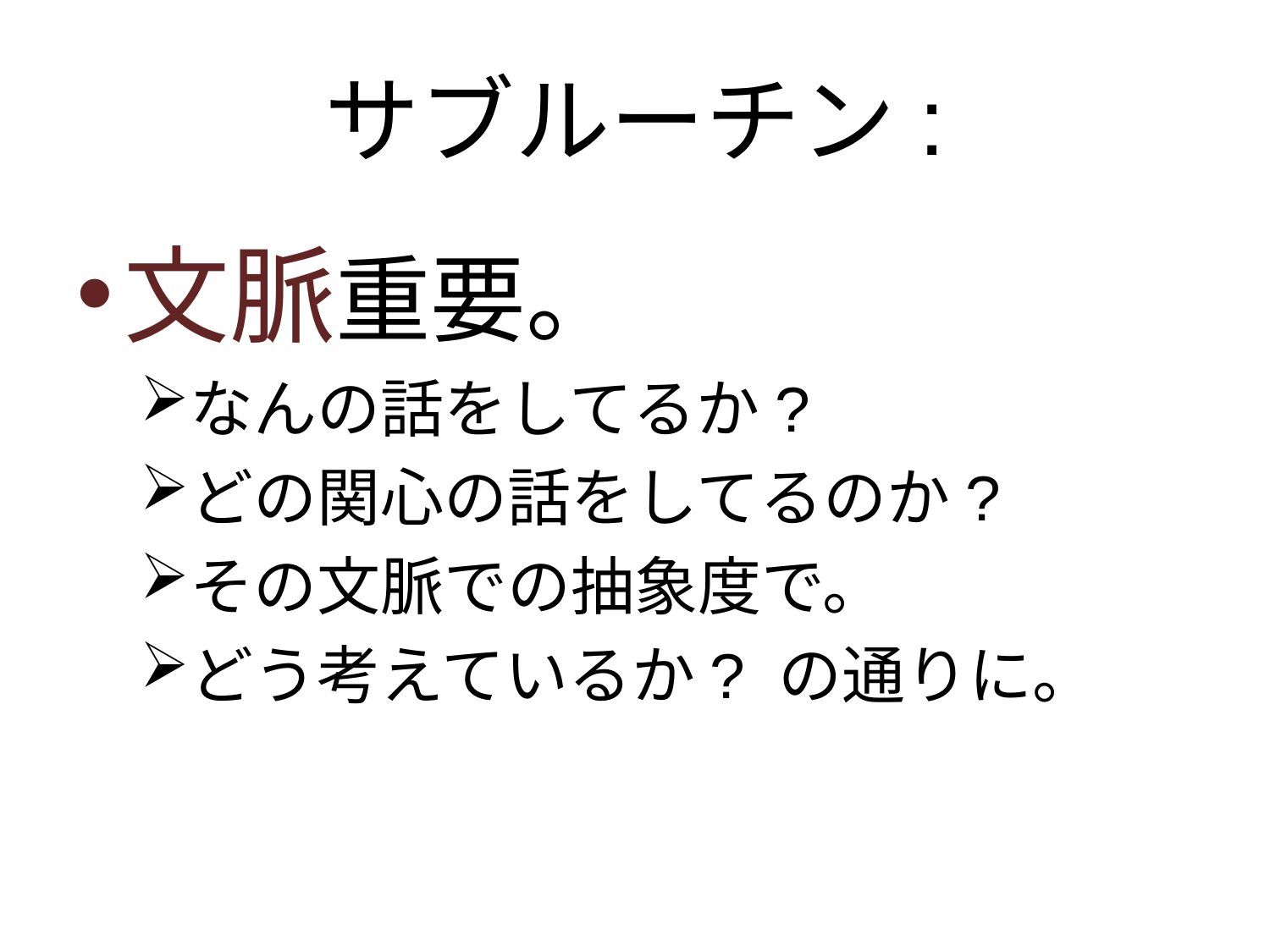

# サブルーチン:
文脈重要。
なんの話をしてるか?
どの関心の話をしてるのか?
その文脈での抽象度で。
どう考えているか? の通りに。